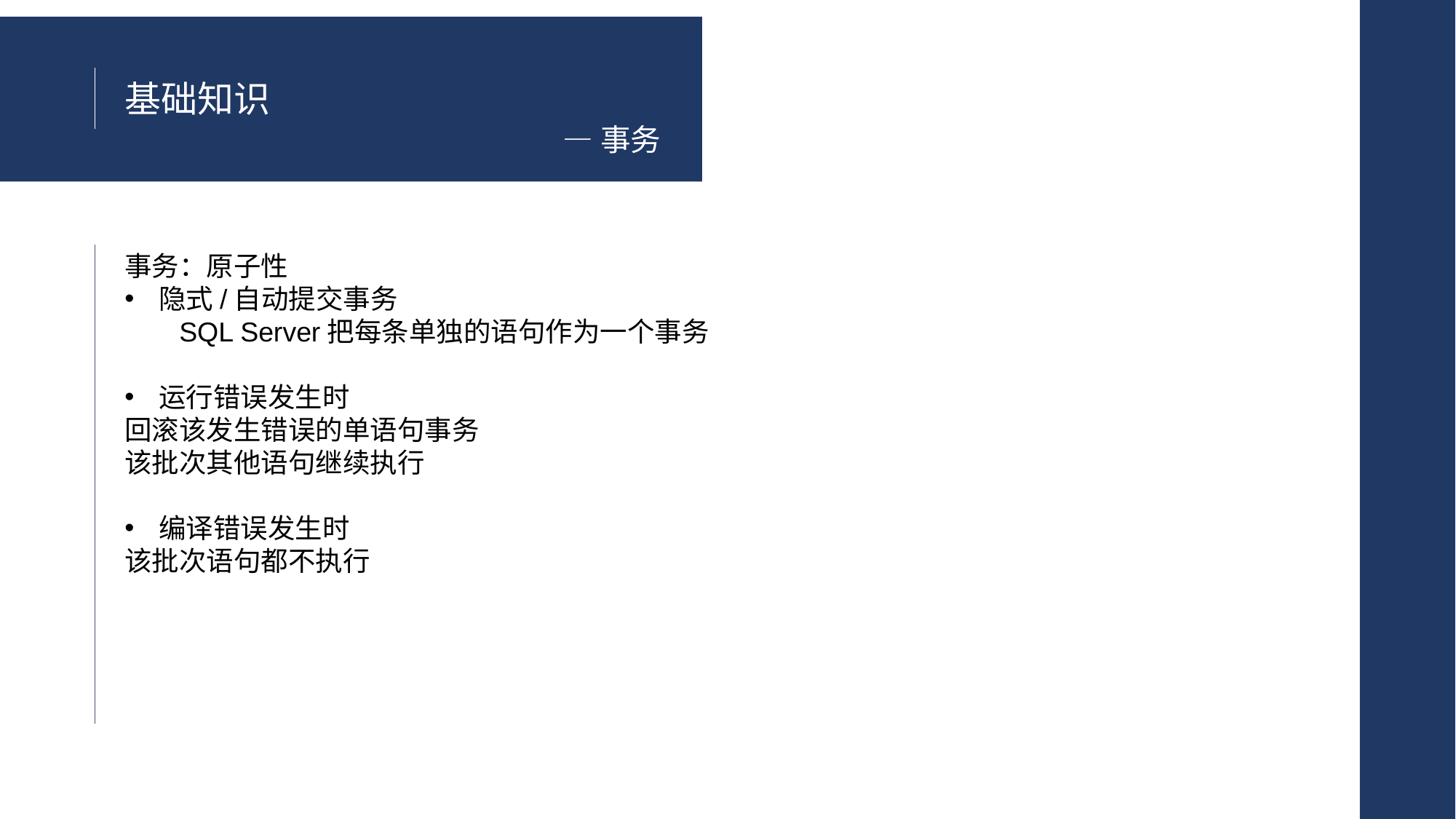

基础知识
—事务

事务：原子性
隐式/自动提交事务
SQL Server把每条单独的语句作为一个事务

运行错误发生时
回滚该发生错误的单语句事务
该批次其他语句继续执行

编译错误发生时
该批次语句都不执行